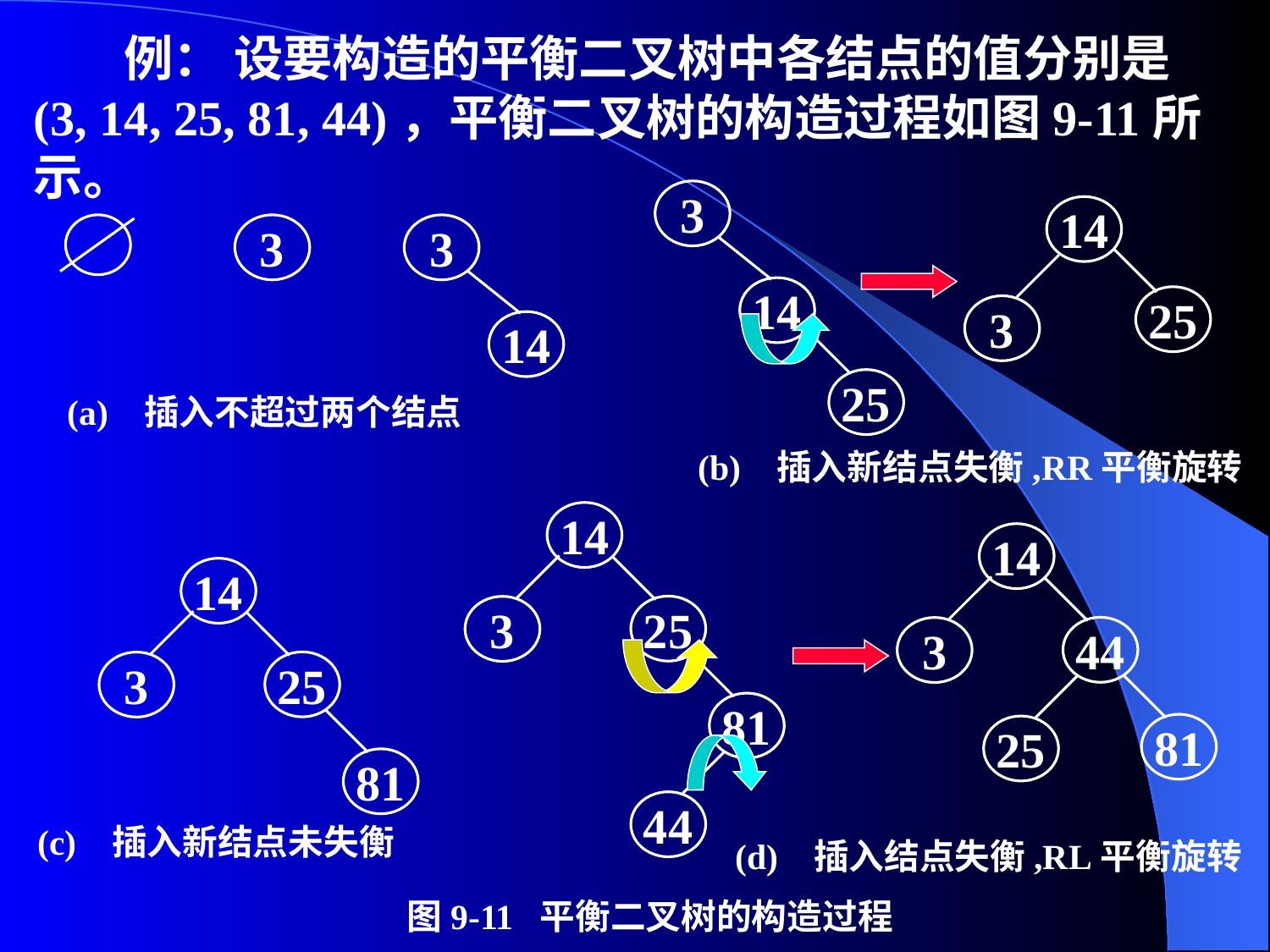

例： 设要构造的平衡二叉树中各结点的值分别是(3, 14, 25, 81, 44)，平衡二叉树的构造过程如图9-11所示。
3

14

25
14

25
3

(b)   插入新结点失衡,RR平衡旋转

3
3

14
(a)   插入不超过两个结点
14

25
3

81

44
14

44
3

81
25

(d)   插入结点失衡,RL平衡旋转
14

25
3

81
(c)   插入新结点未失衡
图9-11  平衡二叉树的构造过程